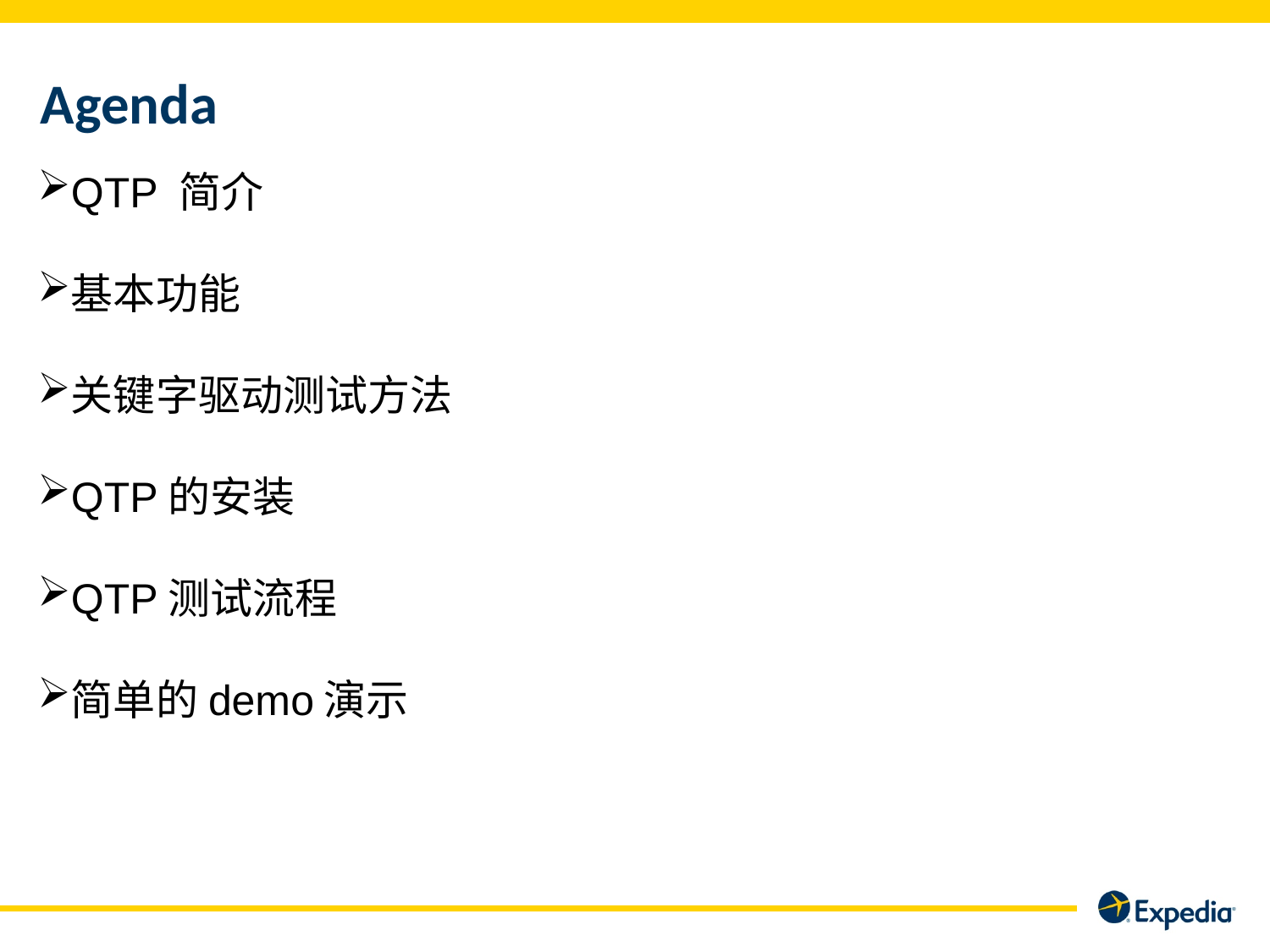

# Agenda
QTP 简介

基本功能

关键字驱动测试方法

QTP的安装

QTP测试流程

简单的demo演示